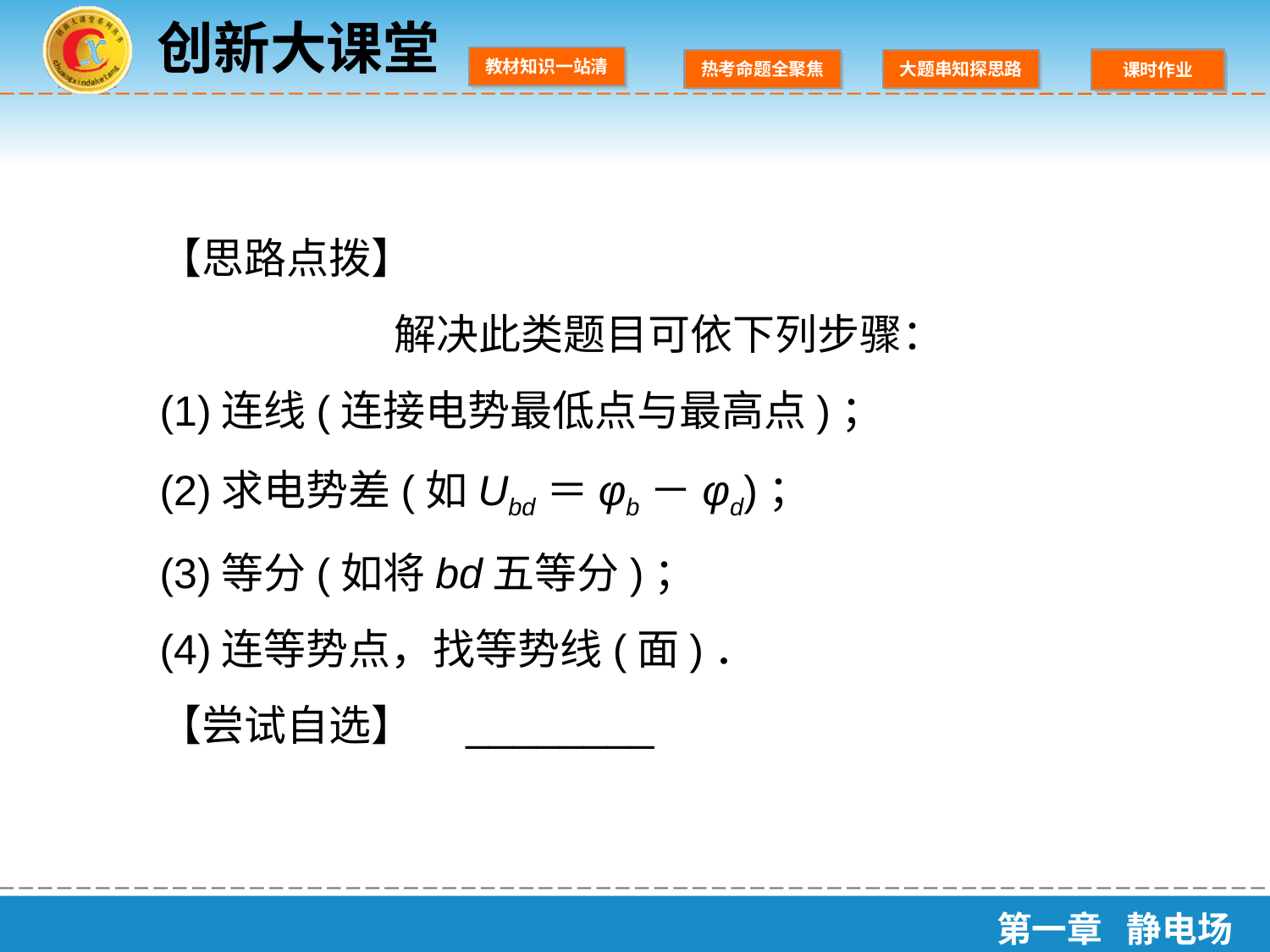

【思路点拨】
解决此类题目可依下列步骤：
(1)连线(连接电势最低点与最高点)；
(2)求电势差(如Ubd＝φb－φd)；
(3)等分(如将bd五等分)；
(4)连等势点，找等势线(面)．
【尝试自选】　________